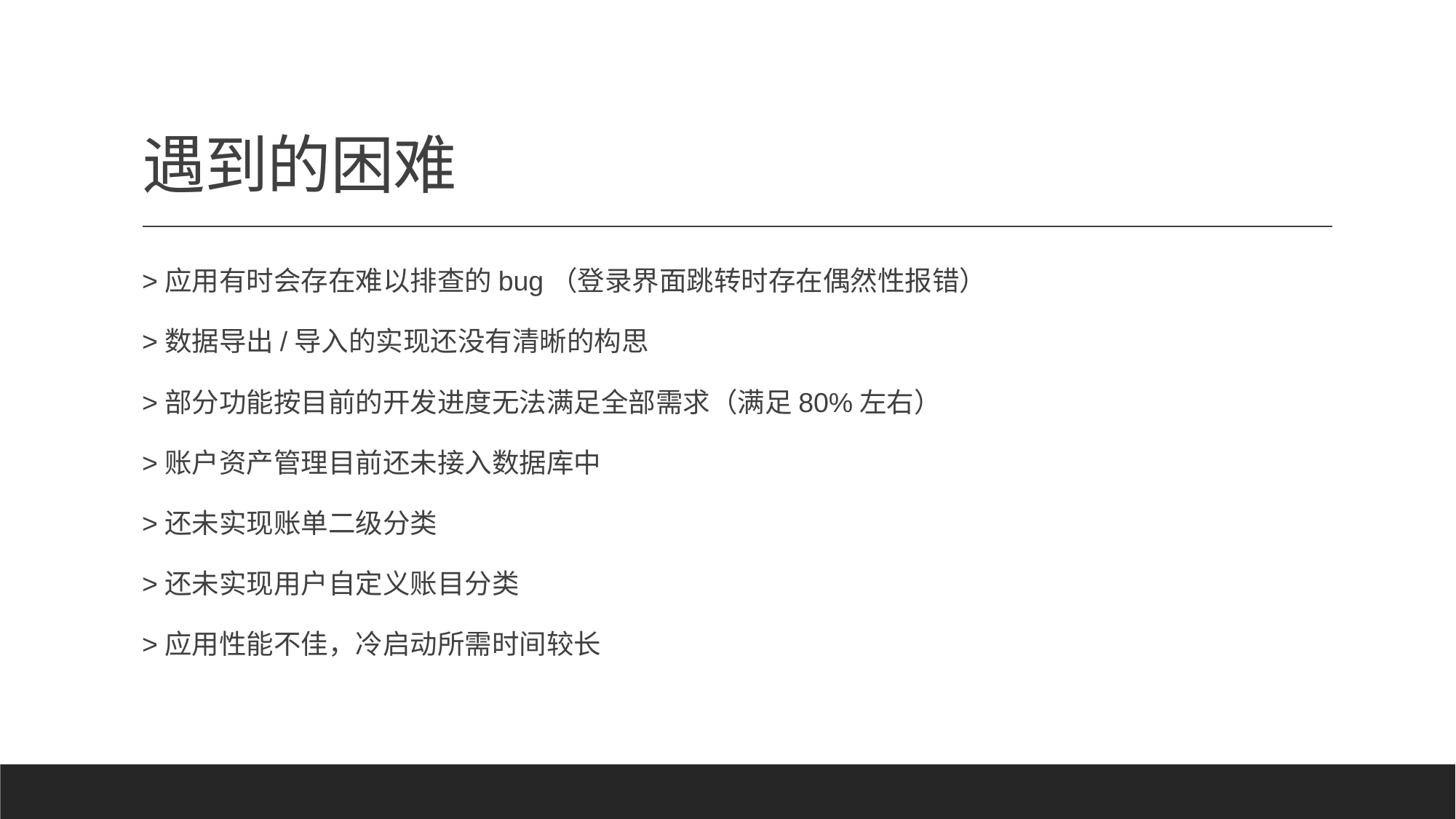

# 遇到的困难
>应用有时会存在难以排查的bug（登录界面跳转时存在偶然性报错）
>数据导出/导入的实现还没有清晰的构思
>部分功能按目前的开发进度无法满足全部需求（满足80%左右）
>账户资产管理目前还未接入数据库中
>还未实现账单二级分类
>还未实现用户自定义账目分类
>应用性能不佳，冷启动所需时间较长